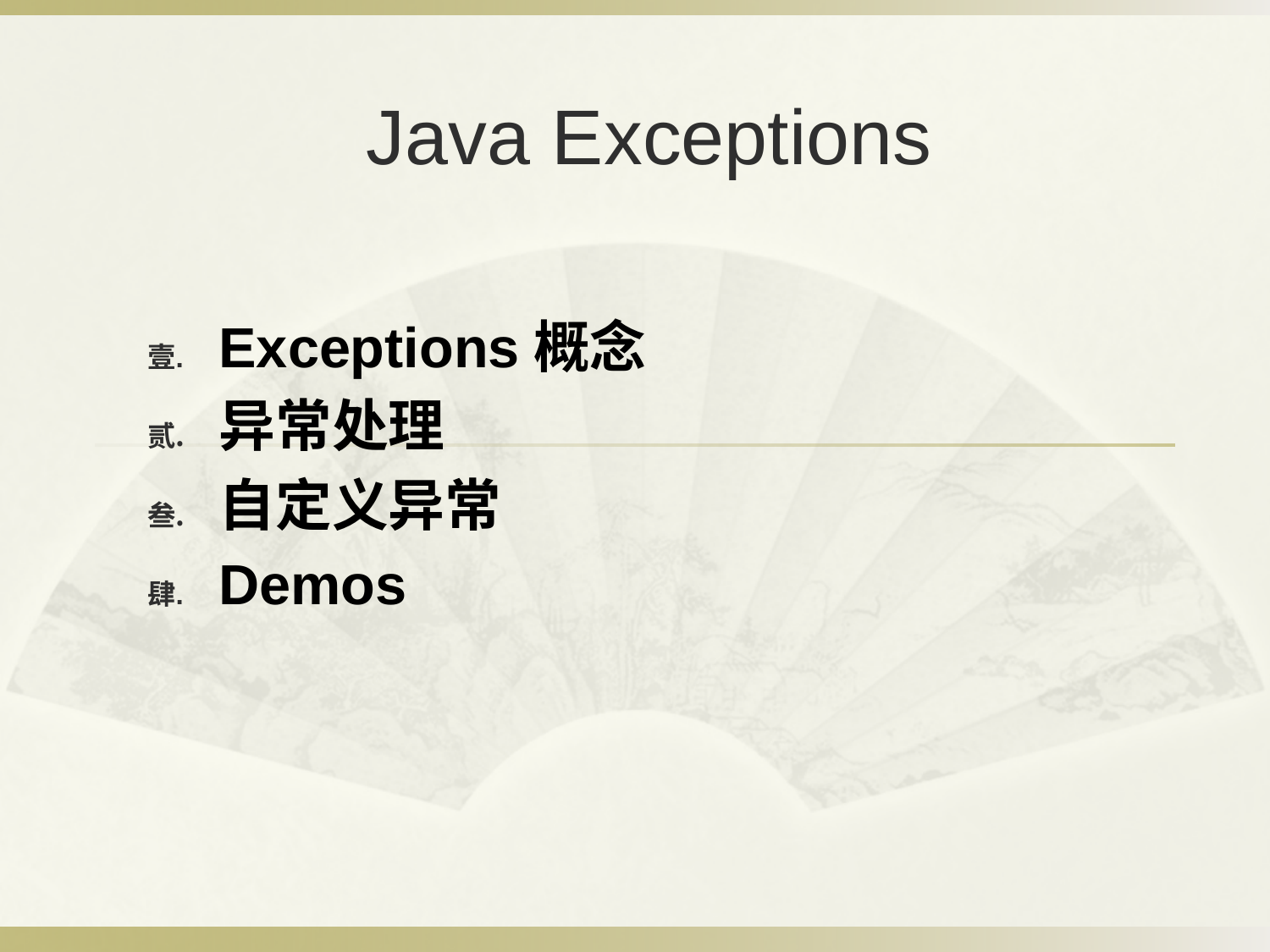

# Java Exceptions

Exceptions概念
异常处理
自定义异常
Demos